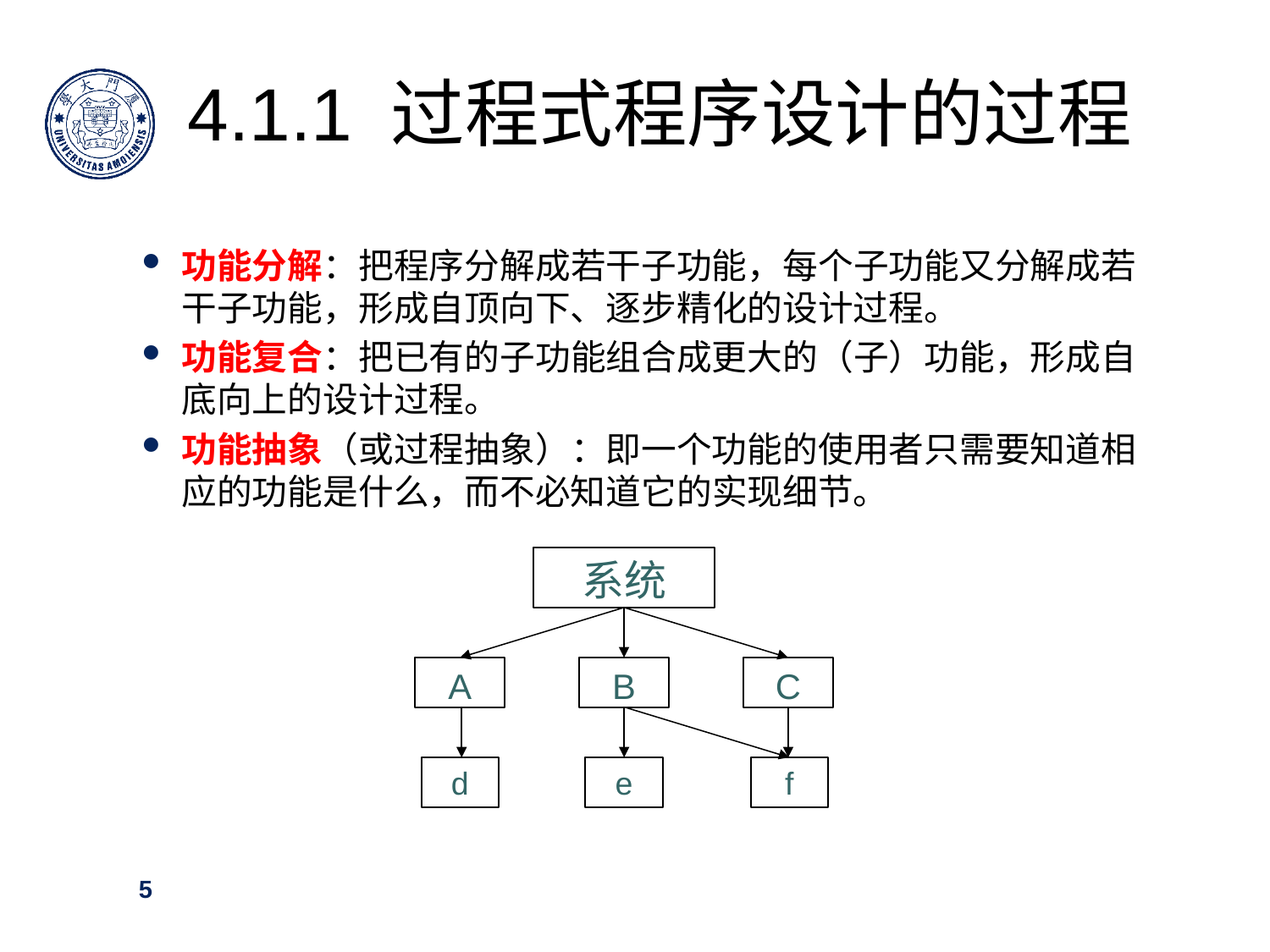

4.1.1 过程式程序设计的过程
功能分解：把程序分解成若干子功能，每个子功能又分解成若干子功能，形成自顶向下、逐步精化的设计过程。
功能复合：把已有的子功能组合成更大的（子）功能，形成自底向上的设计过程。
功能抽象（或过程抽象）：即一个功能的使用者只需要知道相应的功能是什么，而不必知道它的实现细节。
系统
A
B
C
d
e
f
5